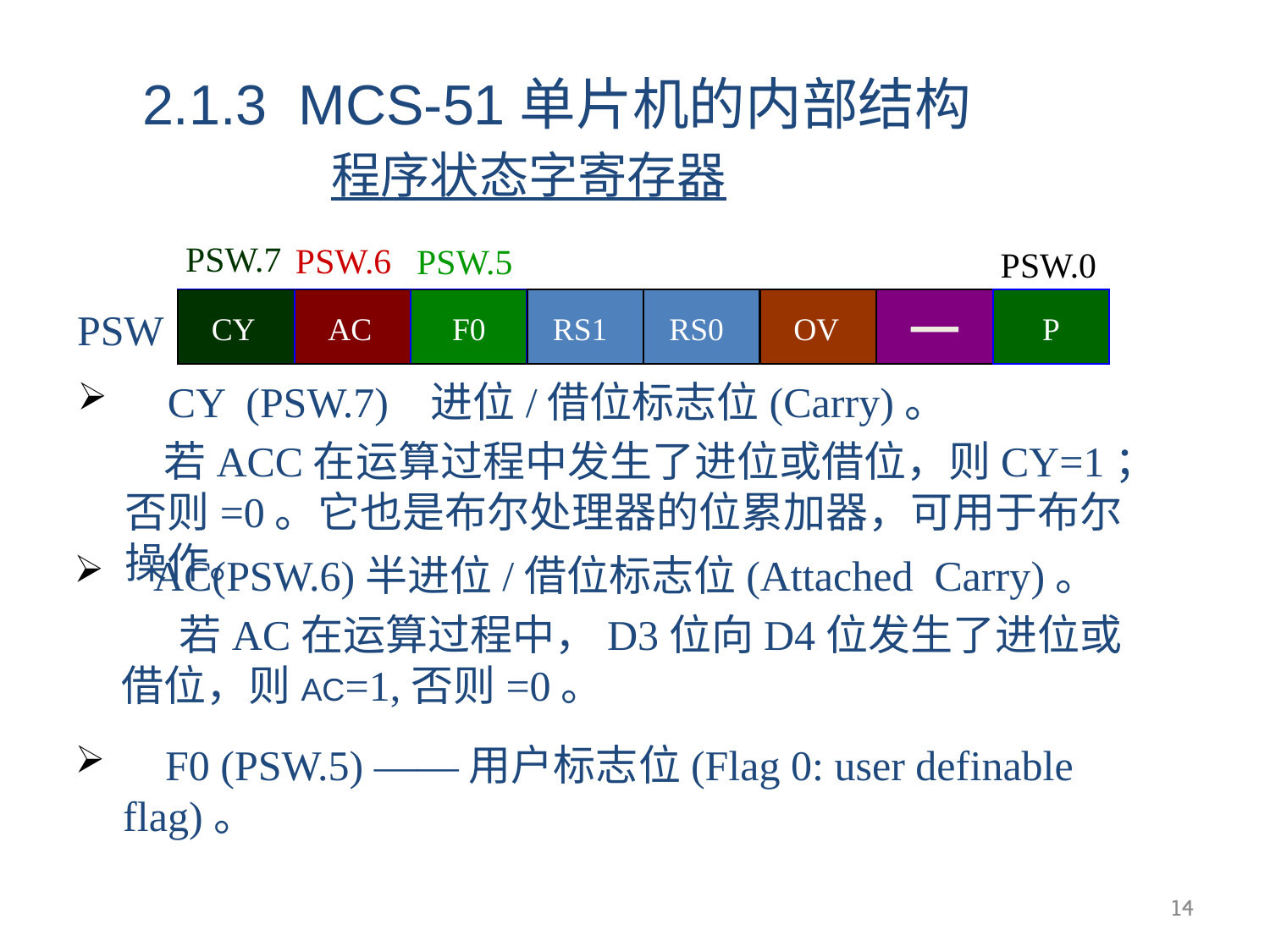

2.1.3  MCS-51单片机的内部结构
程序状态字寄存器
PSW.7
PSW.6
PSW.5
PSW.0

PSW
CY
AC
F0
RS1
RS0
OV
P

    CY  (PSW.7)   进位/借位标志位(Carry)。
        若ACC在运算过程中发生了进位或借位，则CY=1；否则=0。它也是布尔处理器的位累加器，可用于布尔操作。
   AC(PSW.6)半进位/借位标志位(Attached  Carry)。
          若AC在运算过程中，D3位向D4位发生了进位或借位，则AC=1,否则=0。
    F0 (PSW.5) ——用户标志位(Flag 0: user definable flag)。
14